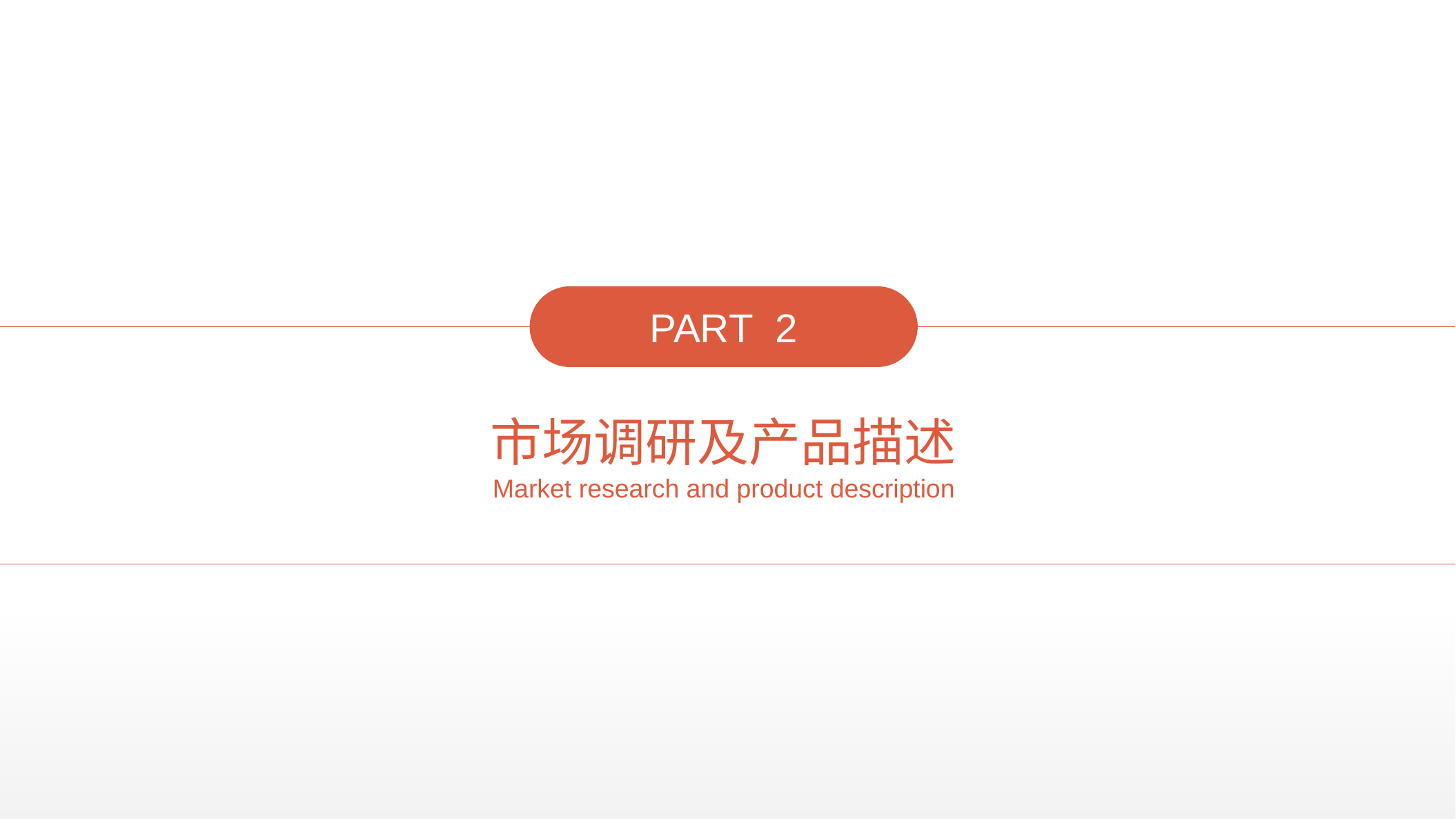

PART  2
市场调研及产品描述Market research and product description